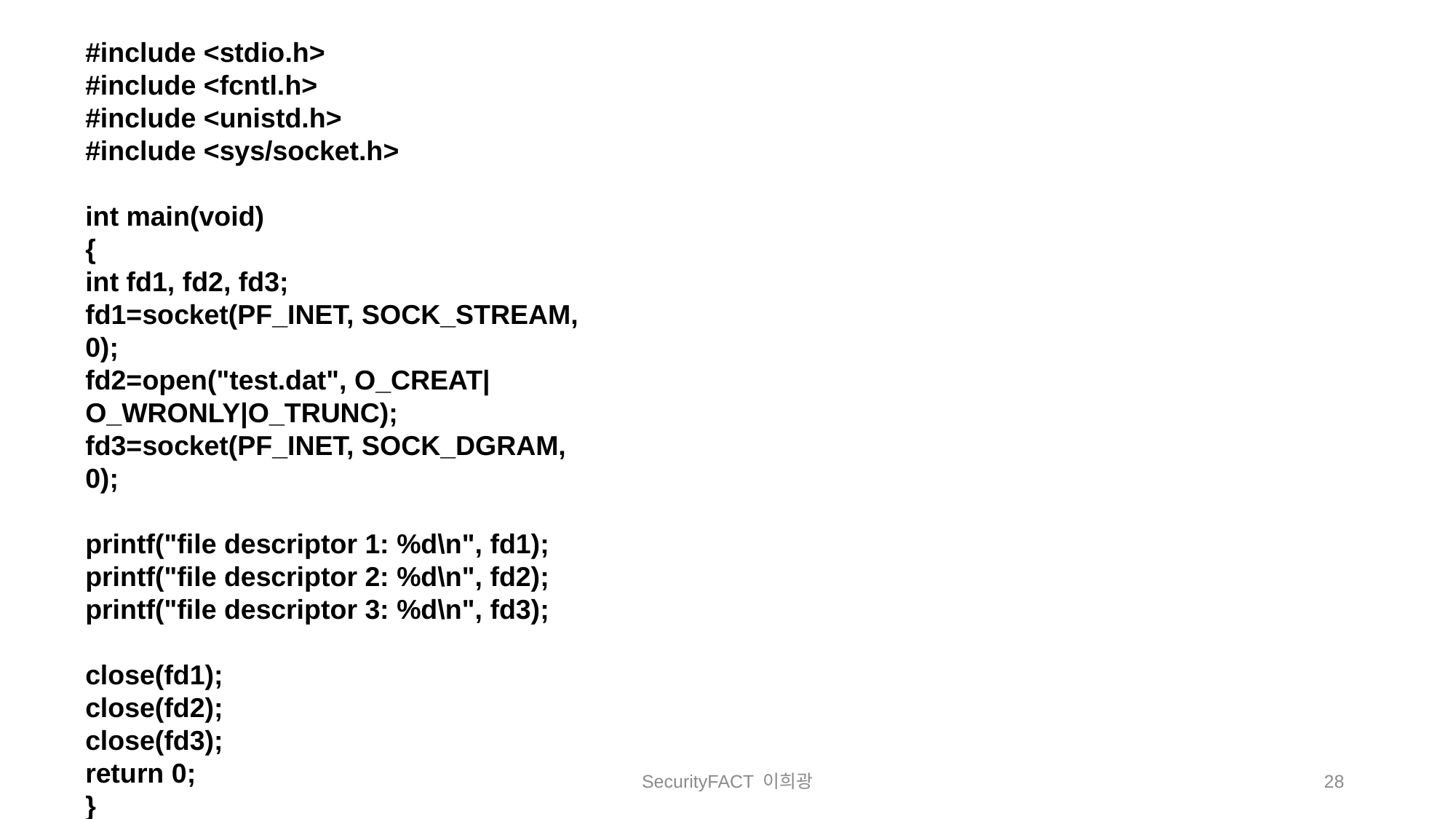

#include <stdio.h>
#include <fcntl.h>
#include <unistd.h>
#include <sys/socket.h>

int main(void)
{
int fd1, fd2, fd3;
fd1=socket(PF_INET, SOCK_STREAM, 0);
fd2=open("test.dat", O_CREAT|O_WRONLY|O_TRUNC);
fd3=socket(PF_INET, SOCK_DGRAM, 0);

printf("file descriptor 1: %d\n", fd1);
printf("file descriptor 2: %d\n", fd2);
printf("file descriptor 3: %d\n", fd3);

close(fd1);
close(fd2);
close(fd3);
return 0;
}
SecurityFACT 이희광
28